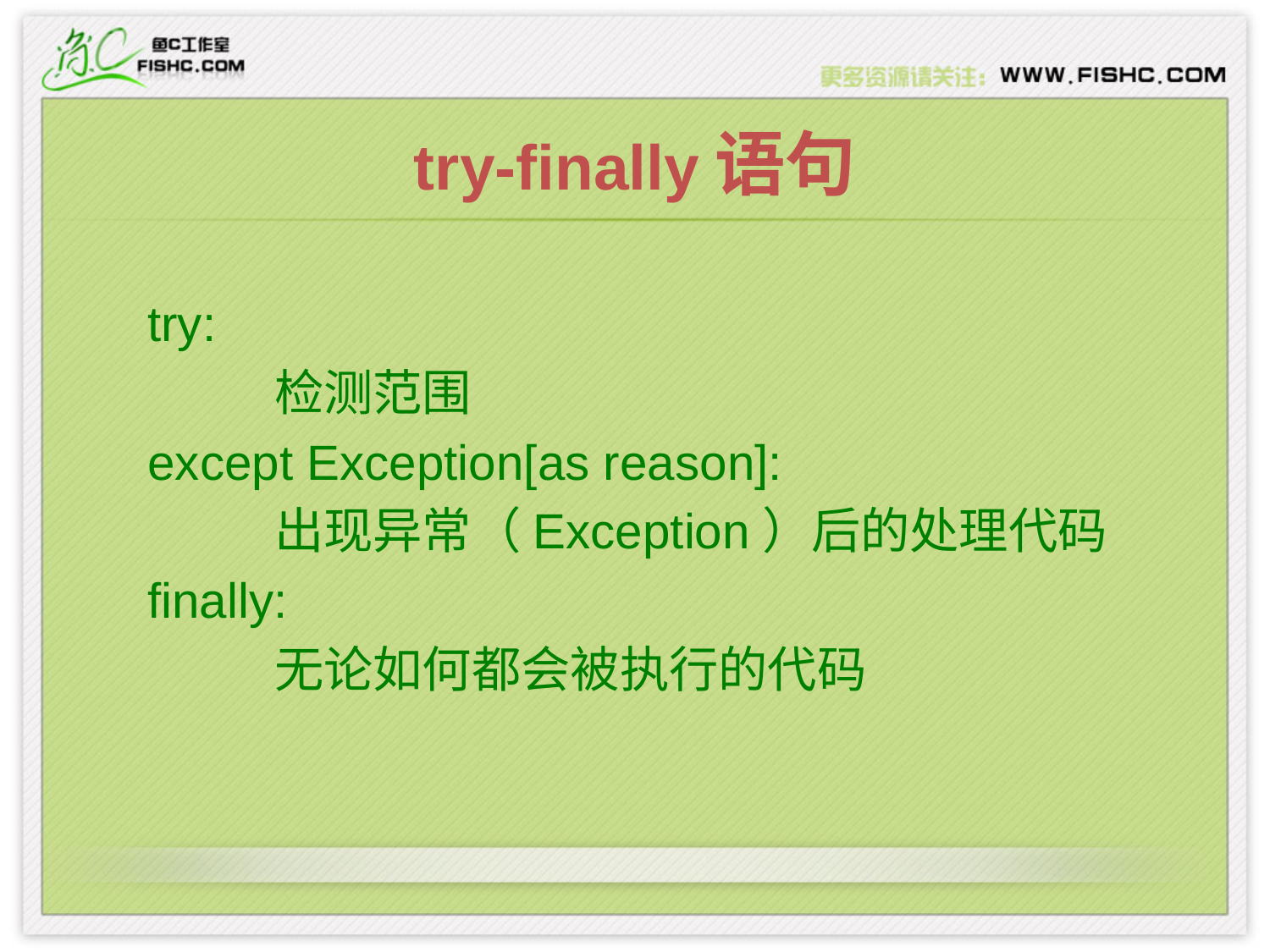

# try-finally语句
try:
	检测范围
except Exception[as reason]:
	出现异常（Exception）后的处理代码
finally:
	无论如何都会被执行的代码